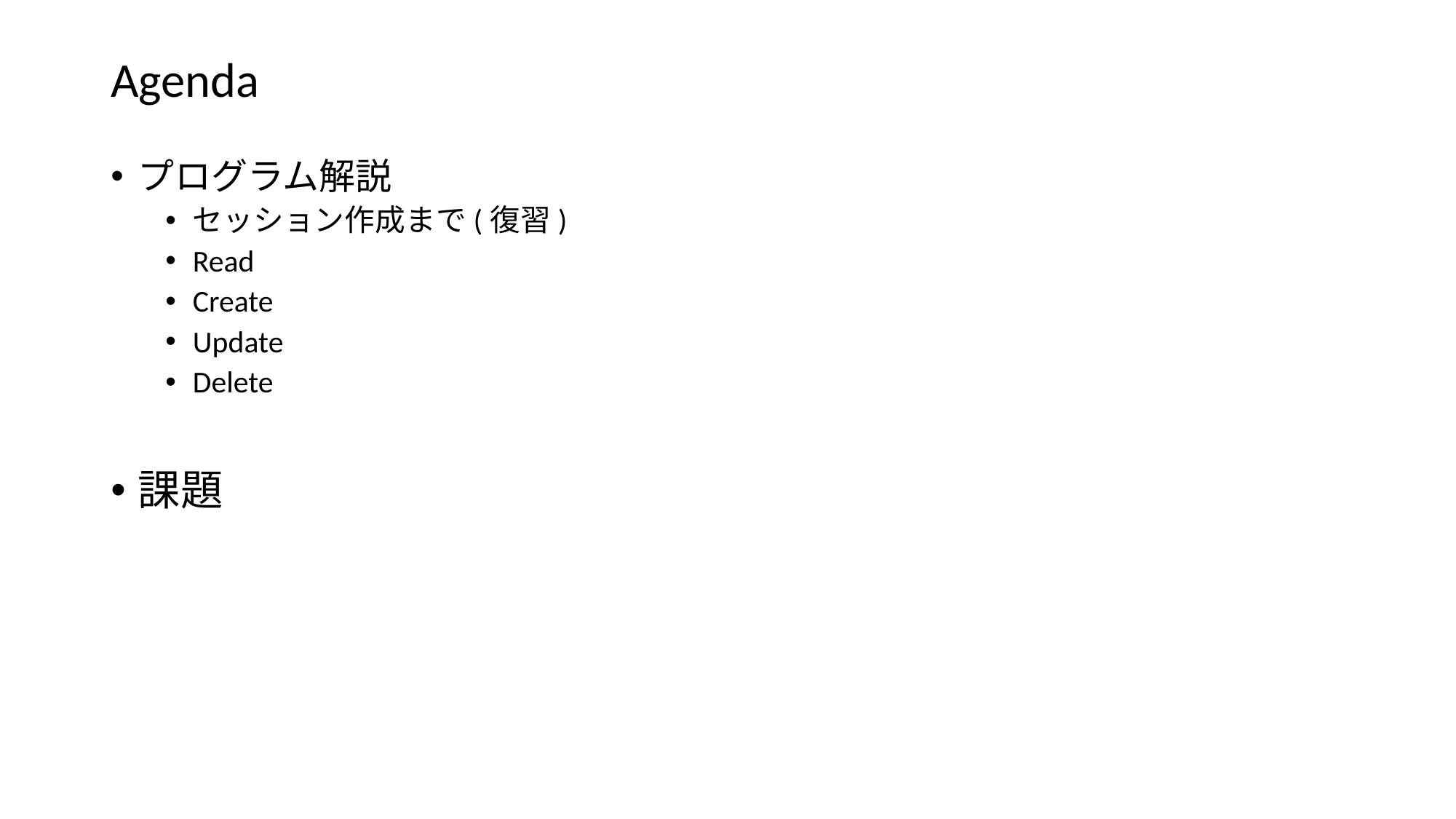

# Agenda
プログラム解説
セッション作成まで(復習)
Read
Create
Update
Delete

課題